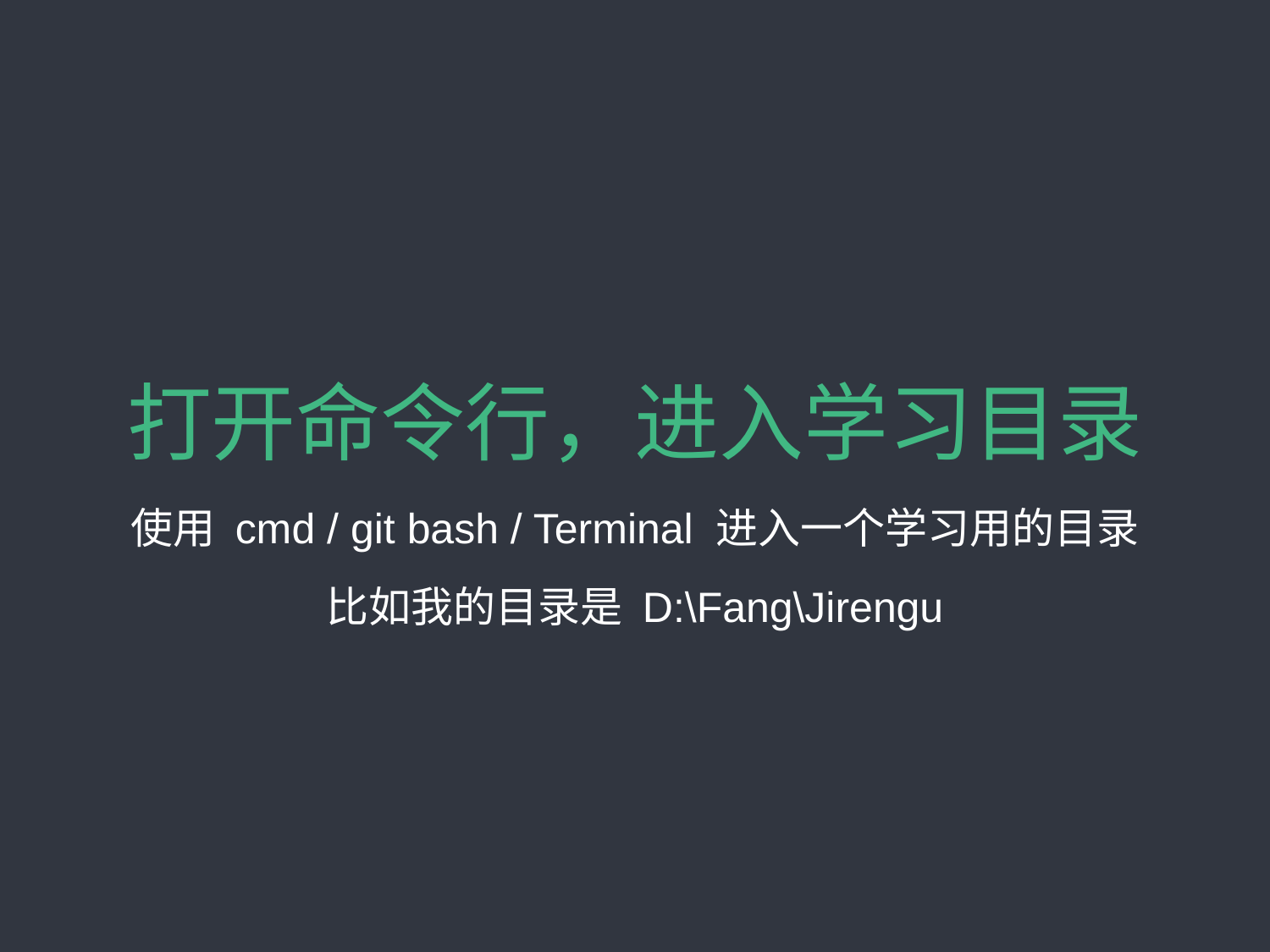

# 打开命令行，进入学习目录
使用 cmd / git bash / Terminal 进入一个学习用的目录
比如我的目录是 D:\Fang\Jirengu